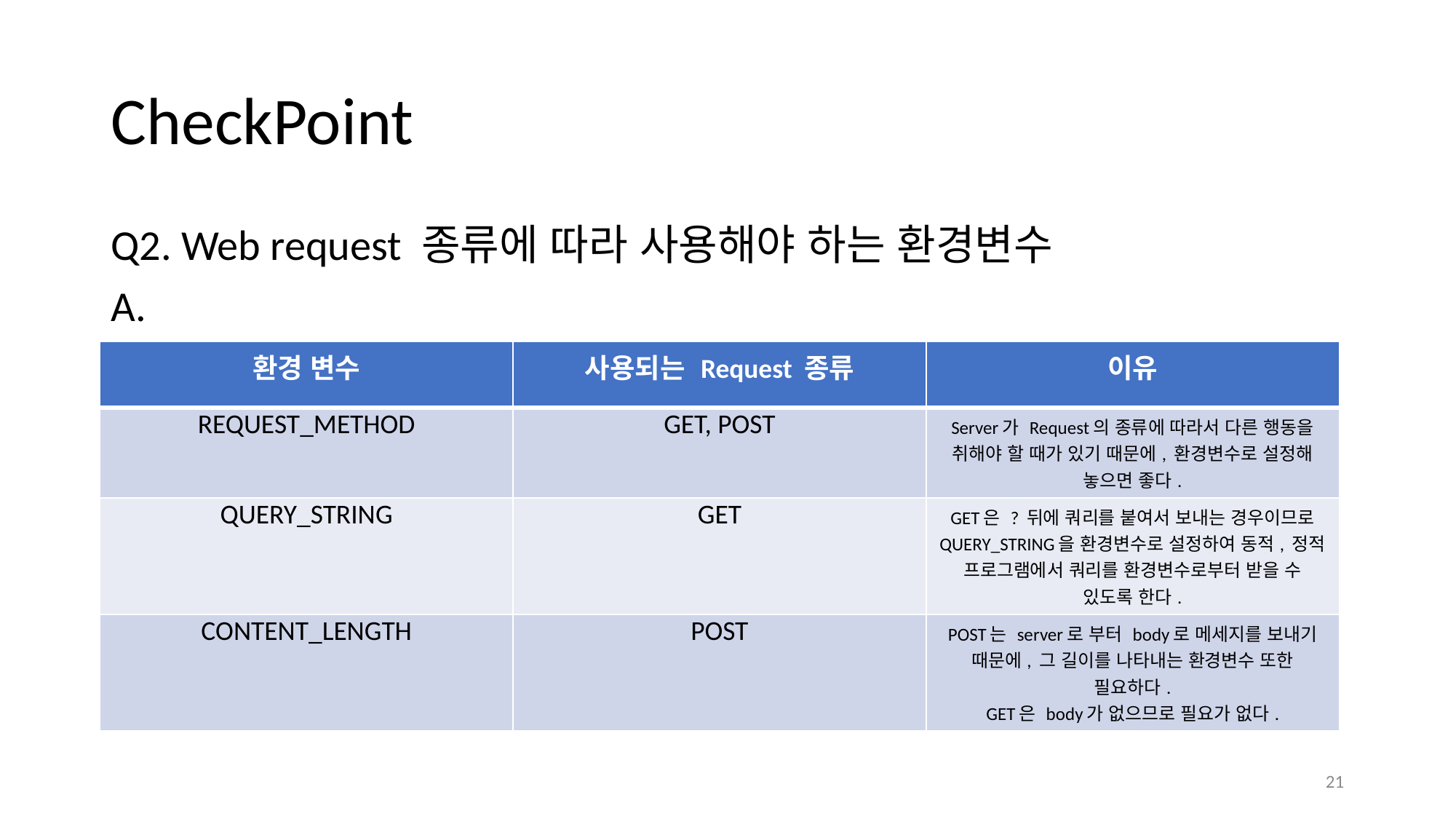

# CheckPoint
Q2. Web request 종류에 따라 사용해야 하는 환경변수
A.

| 환경 변수 | 사용되는 Request 종류 | 이유 |
| --- | --- | --- |
| REQUEST\_METHOD | GET, POST | Server가 Request의 종류에 따라서 다른 행동을 취해야 할 때가 있기 때문에, 환경변수로 설정해 놓으면 좋다. |
| QUERY\_STRING | GET | GET은 ? 뒤에 쿼리를 붙여서 보내는 경우이므로 QUERY\_STRING을 환경변수로 설정하여 동적, 정적 프로그램에서 쿼리를 환경변수로부터 받을 수 있도록 한다. |
| CONTENT\_LENGTH | POST | POST는 server로 부터 body로 메세지를 보내기 때문에, 그 길이를 나타내는 환경변수 또한 필요하다. GET은 body가 없으므로 필요가 없다. |
21